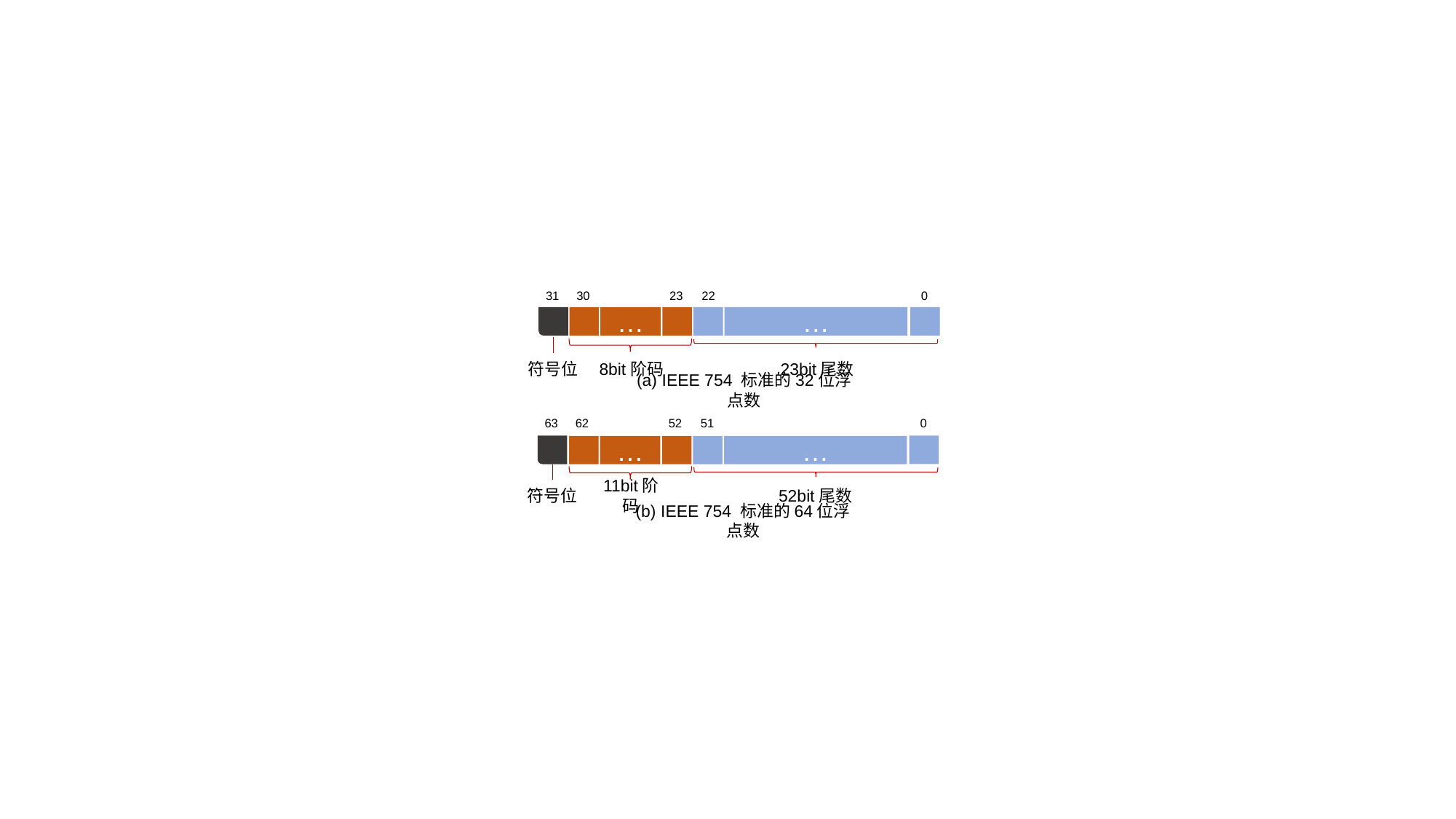

31
30
23
22
0

…

…

8bit阶码
(a) IEEE 754 标准的32位浮点数

符号位
(b) IEEE 754 标准的64位浮点数
符号位

…

…

11bit阶码
63
62
52
51
0
23bit尾数

52bit尾数